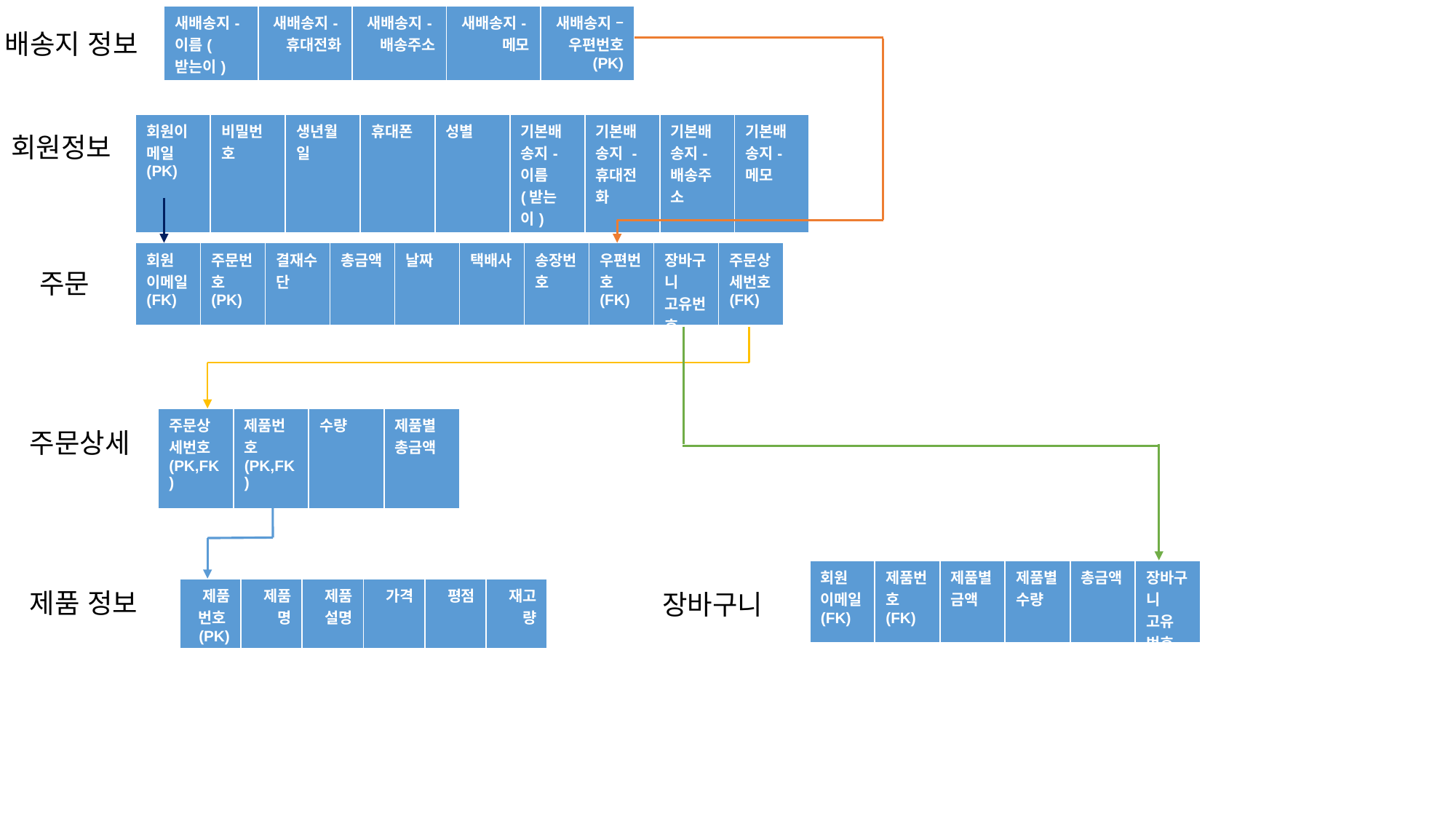

| 새배송지-이름(받는이) | 새배송지-휴대전화 | 새배송지-배송주소 | 새배송지-메모 | 새배송지 –우편번호 (PK) |
| --- | --- | --- | --- | --- |
배송지 정보
| 회원이메일(PK) | 비밀번호 | 생년월일 | 휴대폰 | 성별 | 기본배송지-이름(받는이) | 기본배송지 -휴대전화 | 기본배송지-배송주소 | 기본배송지-메모 |
| --- | --- | --- | --- | --- | --- | --- | --- | --- |
회원정보
| 회원 이메일(FK) | 주문번호(PK) | 결재수단 | 총금액 | 날짜 | 택배사 | 송장번호 | 우편번호(FK) | 장바구니 고유번호 | 주문상세번호(FK) |
| --- | --- | --- | --- | --- | --- | --- | --- | --- | --- |
주문
| 주문상세번호 (PK,FK) | 제품번호(PK,FK) | 수량 | 제품별 총금액 |
| --- | --- | --- | --- |
주문상세
| 회원 이메일(FK) | 제품번호(FK) | 제품별 금액 | 제품별 수량 | 총금액 | 장바구니 고유 번호 |
| --- | --- | --- | --- | --- | --- |
| 제품번호(PK) | 제품명 | 제품설명 | 가격 | 평점 | 재고량 |
| --- | --- | --- | --- | --- | --- |
제품 정보
장바구니